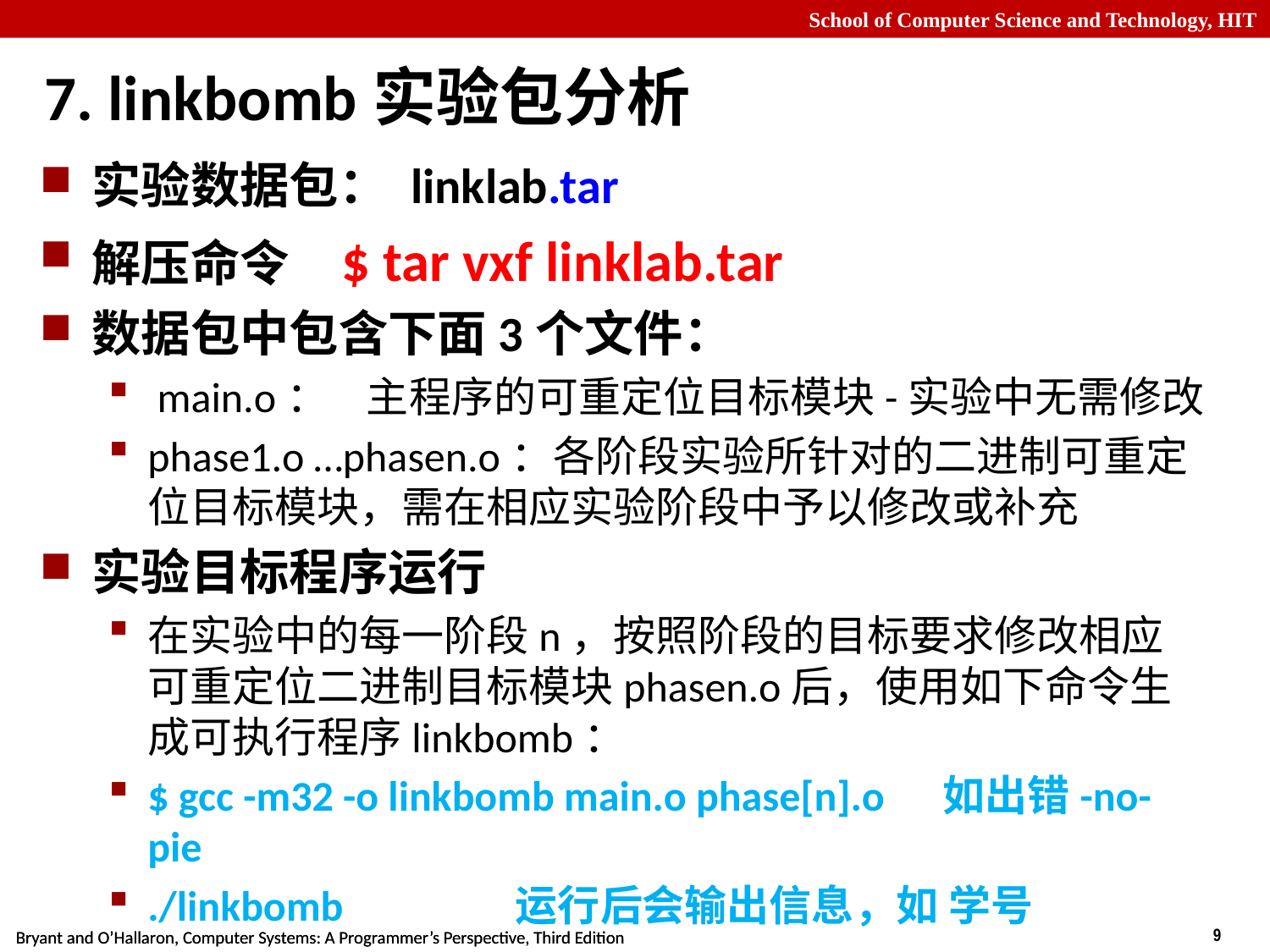

# 7. linkbomb实验包分析
实验数据包： linklab.tar
解压命令   $ tar vxf linklab.tar
数据包中包含下面3个文件：
 main.o：    主程序的可重定位目标模块-实验中无需修改
phase1.o …phasen.o：各阶段实验所针对的二进制可重定位目标模块，需在相应实验阶段中予以修改或补充
实验目标程序运行
在实验中的每一阶段n，按照阶段的目标要求修改相应可重定位二进制目标模块phasen.o后，使用如下命令生成可执行程序linkbomb：
$ gcc -m32 -o linkbomb main.o phase[n].o     如出错-no-pie
./linkbomb                 运行后会输出信息，如 学号